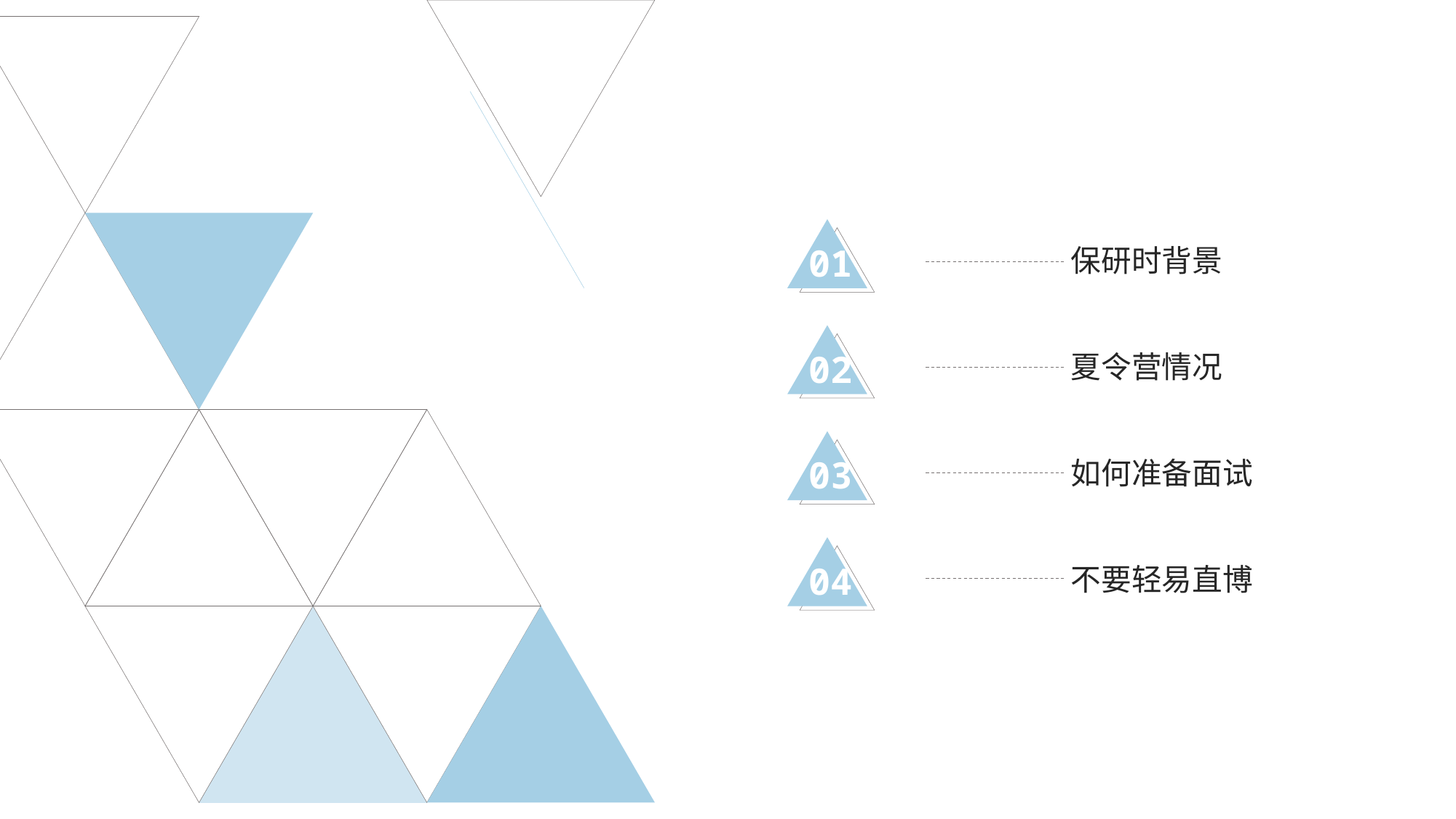

保研时背景
01

夏令营情况
02

如何准备面试
03

不要轻易直博
04